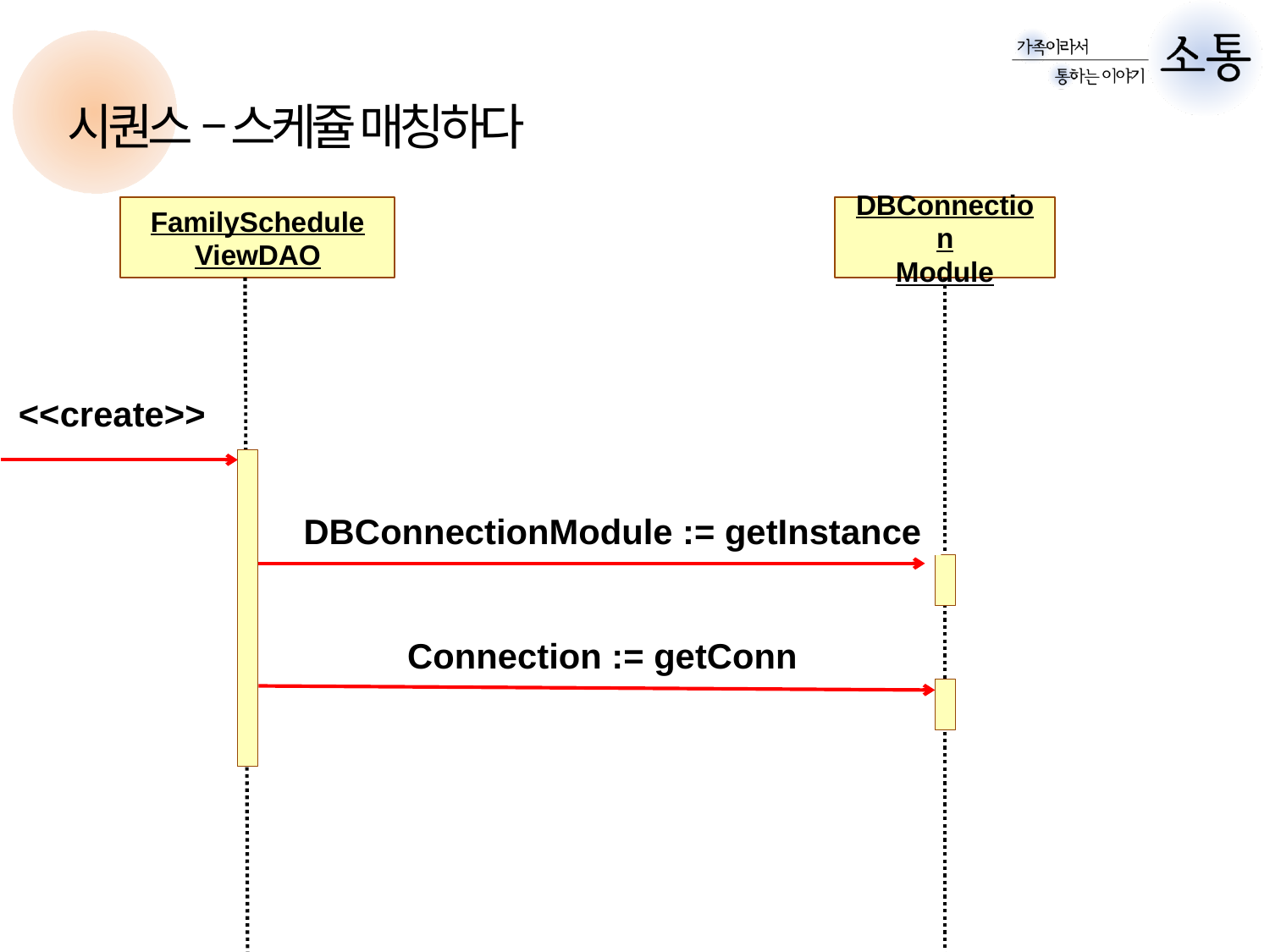

시퀀스 – 스케쥴 매칭하다
FamilySchedule
ViewDAO
DBConnection
Module
<<create>>

DBConnectionModule := getInstance

Connection := getConn